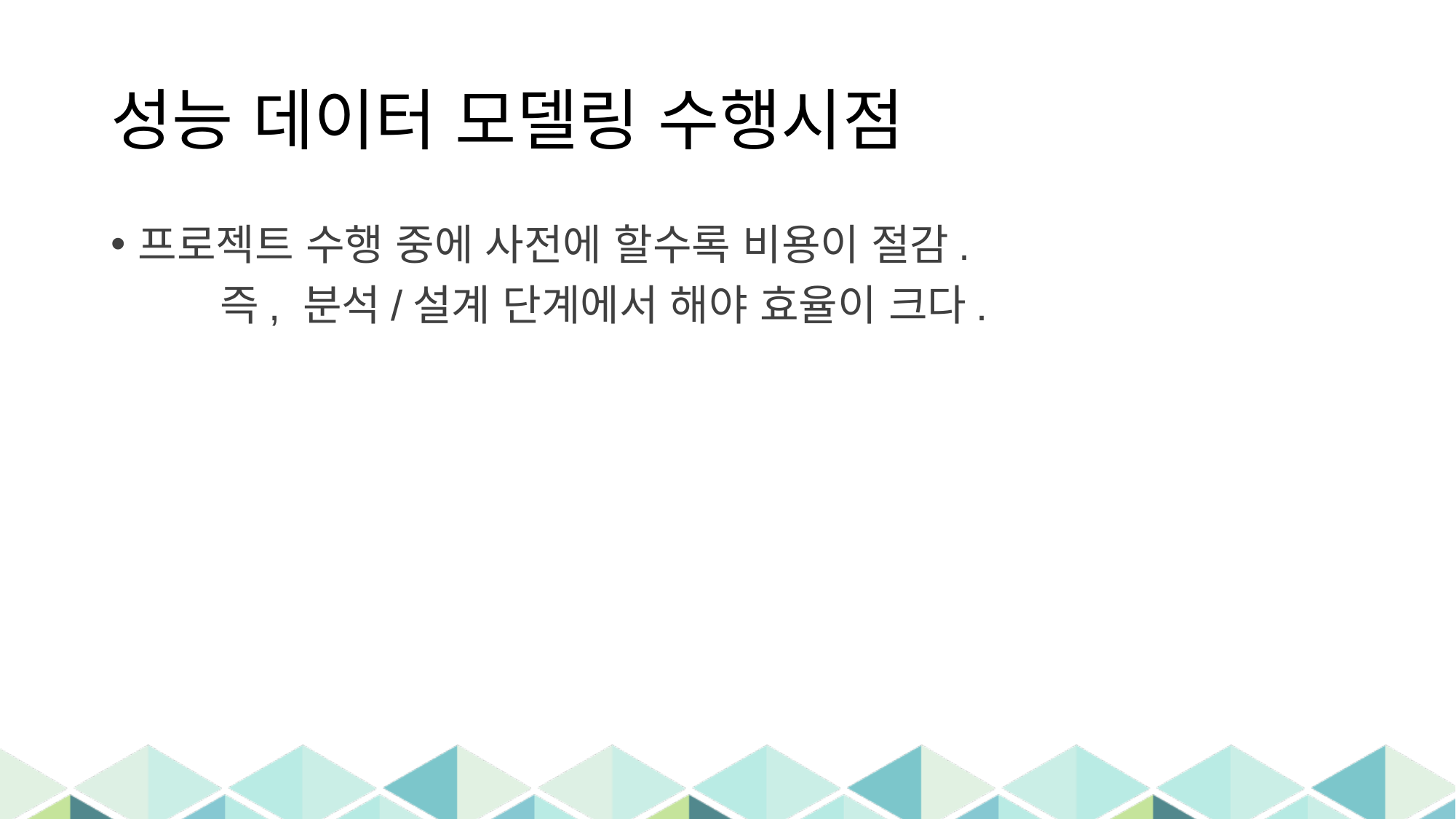

# 성능 데이터 모델링 수행시점
프로젝트 수행 중에 사전에 할수록 비용이 절감.
	즉, 분석/설계 단계에서 해야 효율이 크다.